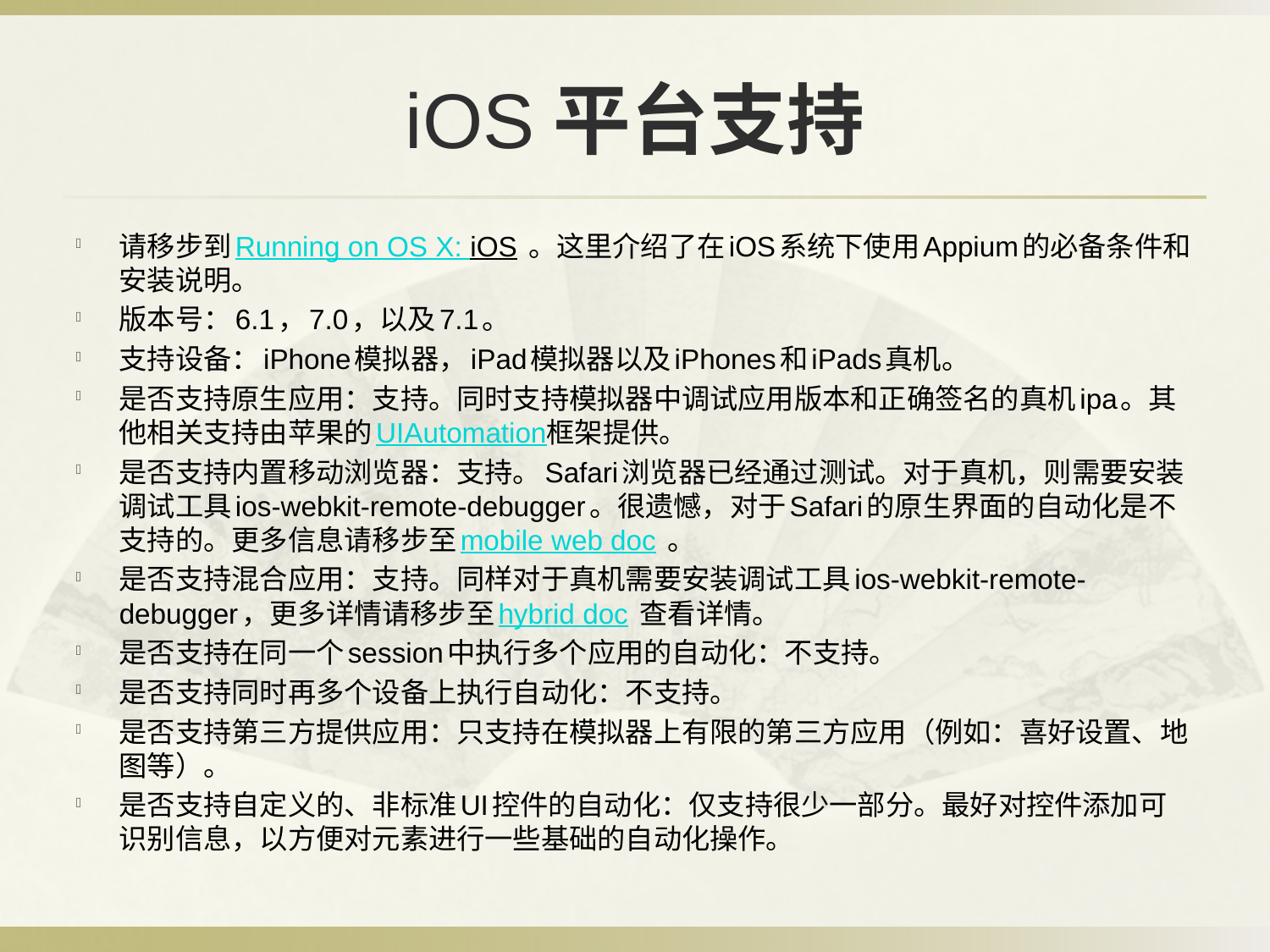

# iOS平台支持
请移步到Running on OS X: iOS 。这里介绍了在iOS系统下使用Appium的必备条件和安装说明。
版本号：6.1，7.0，以及7.1。
支持设备：iPhone模拟器，iPad模拟器以及iPhones和iPads真机。
是否支持原生应用：支持。同时支持模拟器中调试应用版本和正确签名的真机ipa。其他相关支持由苹果的UIAutomation框架提供。
是否支持内置移动浏览器：支持。Safari浏览器已经通过测试。对于真机，则需要安装调试工具ios-webkit-remote-debugger。很遗憾，对于Safari的原生界面的自动化是不支持的。更多信息请移步至mobile web doc 。
是否支持混合应用：支持。同样对于真机需要安装调试工具ios-webkit-remote-debugger，更多详情请移步至hybrid doc 查看详情。
是否支持在同一个session中执行多个应用的自动化：不支持。
是否支持同时再多个设备上执行自动化：不支持。
是否支持第三方提供应用：只支持在模拟器上有限的第三方应用（例如：喜好设置、地图等）。
是否支持自定义的、非标准UI控件的自动化：仅支持很少一部分。最好对控件添加可识别信息，以方便对元素进行一些基础的自动化操作。